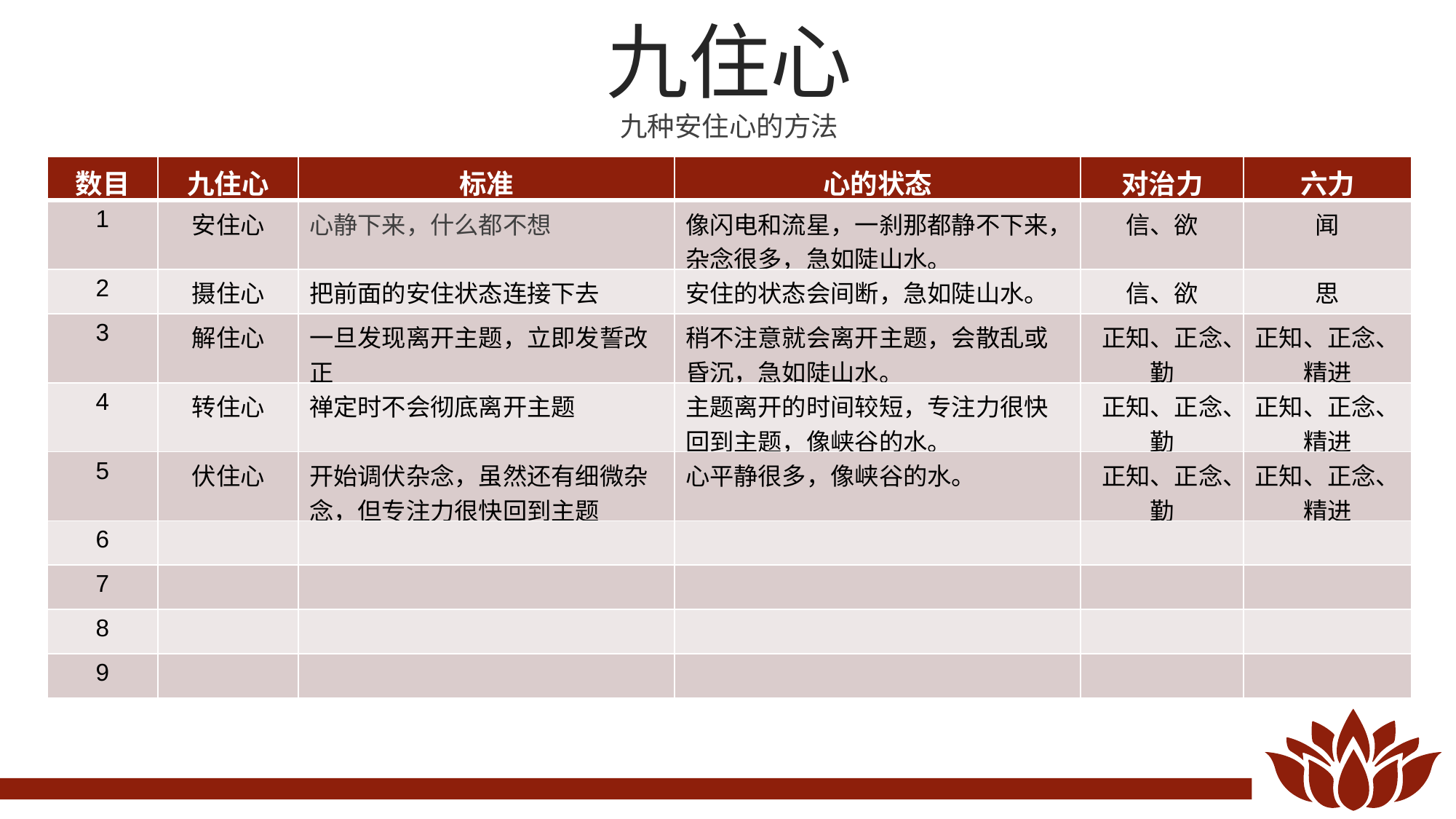

九住心
九种安住心的方法
| 数目 | 九住心 | 标准 | 心的状态 | 对治力 | 六力 |
| --- | --- | --- | --- | --- | --- |
| 1 | 安住心 | 心静下来，什么都不想 | 像闪电和流星，一刹那都静不下来，杂念很多，急如陡山水。 | 信、欲 | 闻 |
| 2 | 摄住心 | 把前面的安住状态连接下去 | 安住的状态会间断，急如陡山水。 | 信、欲 | 思 |
| 3 | 解住心 | 一旦发现离开主题，立即发誓改正 | 稍不注意就会离开主题，会散乱或昏沉，急如陡山水。 | 正知、正念、勤 | 正知、正念、精进 |
| 4 | 转住心 | 禅定时不会彻底离开主题 | 主题离开的时间较短，专注力很快回到主题，像峡谷的水。 | 正知、正念、勤 | 正知、正念、精进 |
| 5 | 伏住心 | 开始调伏杂念，虽然还有细微杂念，但专注力很快回到主题 | 心平静很多，像峡谷的水。 | 正知、正念、勤 | 正知、正念、精进 |
| 6 |  |  |  |  |  |
| 7 |  |  |  |  |  |
| 8 |  |  |  |  |  |
| 9 |  |  |  |  |  |